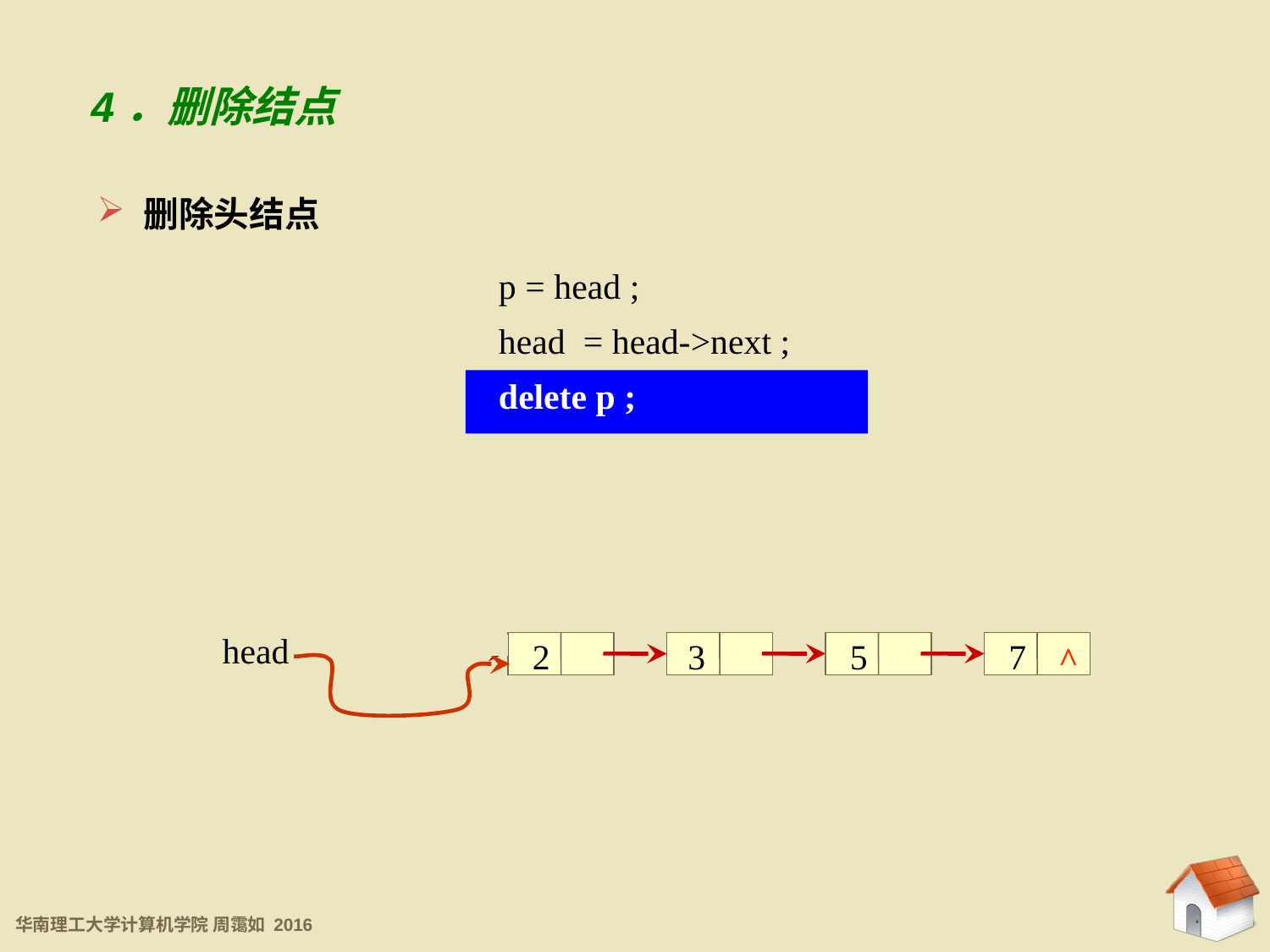

5.3 链表
4．删除结点
 删除头结点
p = head ;
head  = head->next ;
delete p ;

p

head
2

3
5
7

^
1